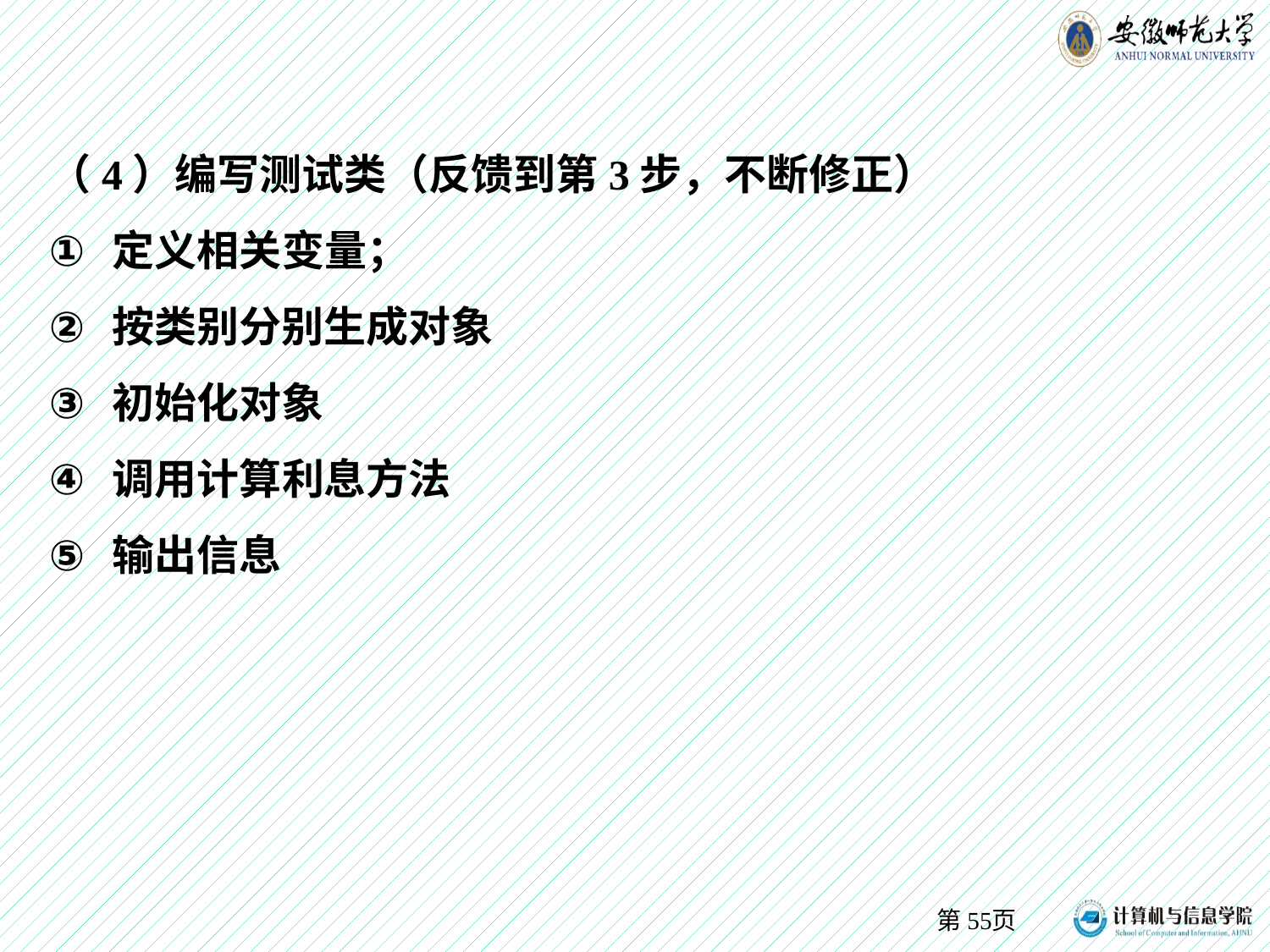

（4）编写测试类（反馈到第3步，不断修正）
定义相关变量；
按类别分别生成对象
初始化对象
调用计算利息方法
输出信息
第55页